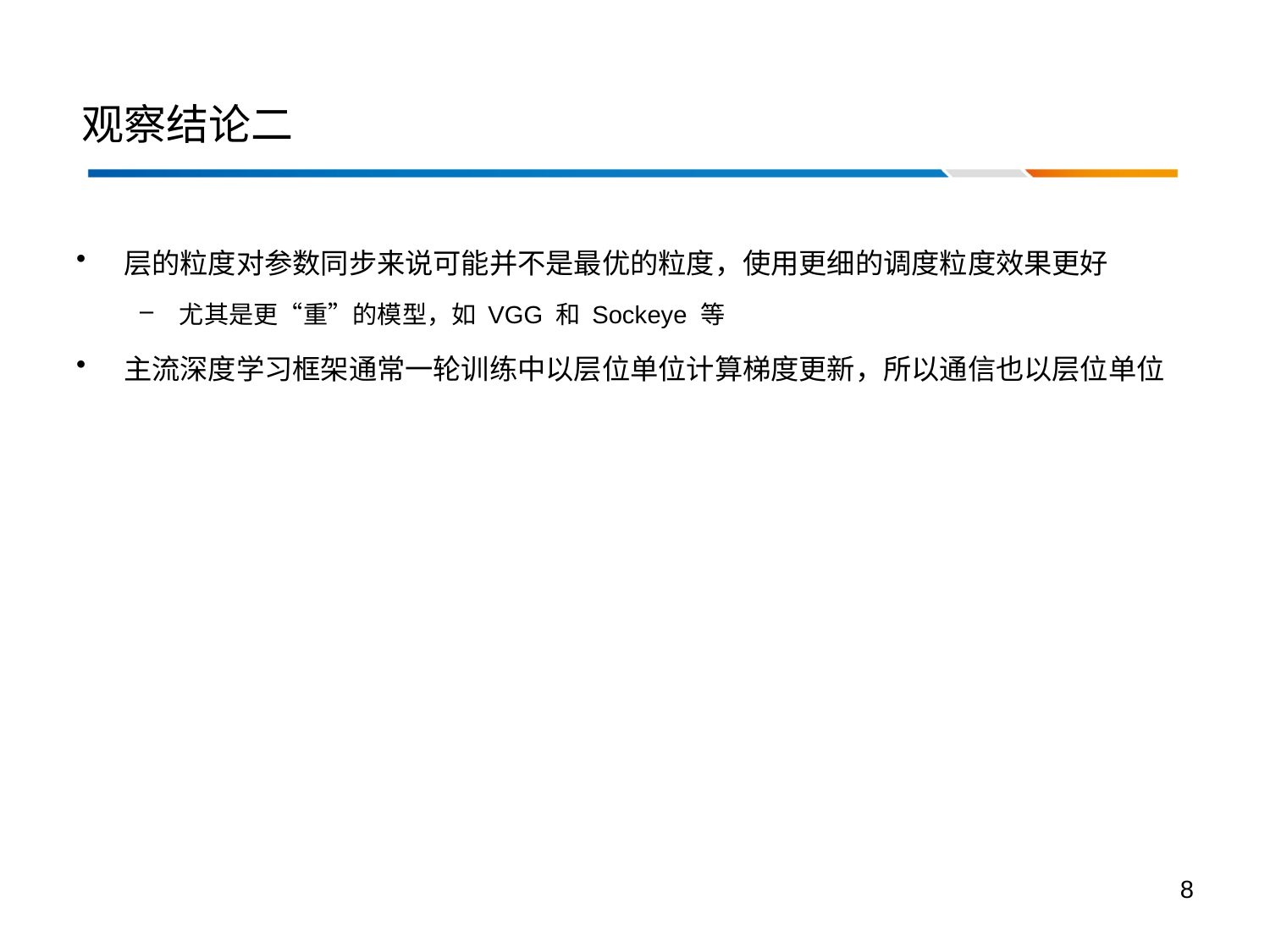

# 观察结论二
层的粒度对参数同步来说可能并不是最优的粒度，使用更细的调度粒度效果更好
尤其是更“重”的模型，如 VGG 和 Sockeye 等
主流深度学习框架通常一轮训练中以层位单位计算梯度更新，所以通信也以层位单位
8